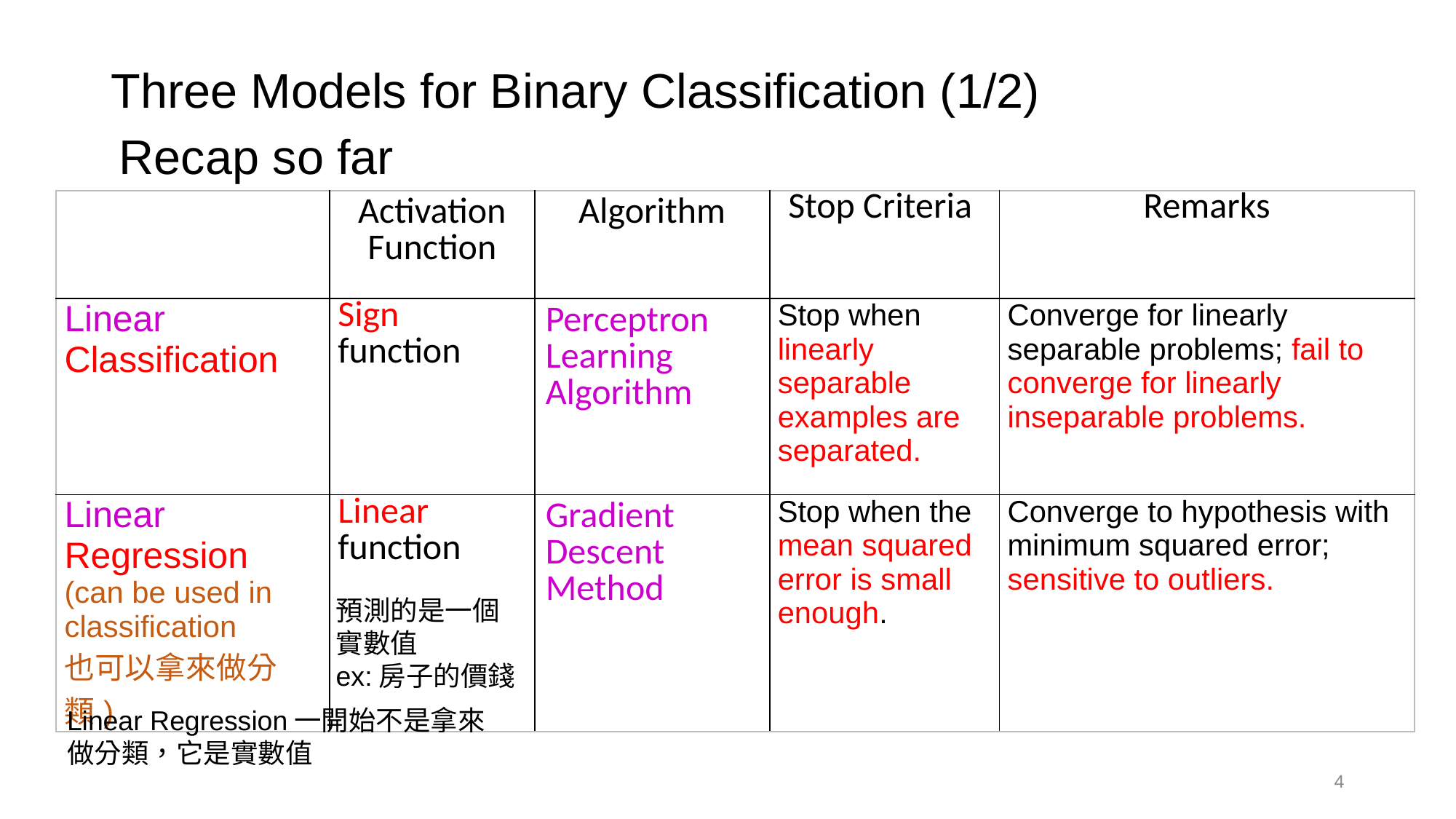

# Three Models for Binary Classification (1/2)
Recap so far
|  | Activation Function | Algorithm | Stop Criteria | Remarks |
| --- | --- | --- | --- | --- |
| Linear Classification | Sign function | Perceptron Learning Algorithm | Stop when linearly separable examples are separated. | Converge for linearly separable problems; fail to converge for linearly inseparable problems. |
| Linear Regression (can be used in classification 也可以拿來做分類) | Linear function | Gradient Descent Method | Stop when the mean squared error is small enough. | Converge to hypothesis with minimum squared error; sensitive to outliers. |
預測的是一個實數值
ex:房子的價錢
Linear Regression一開始不是拿來做分類，它是實數值
4